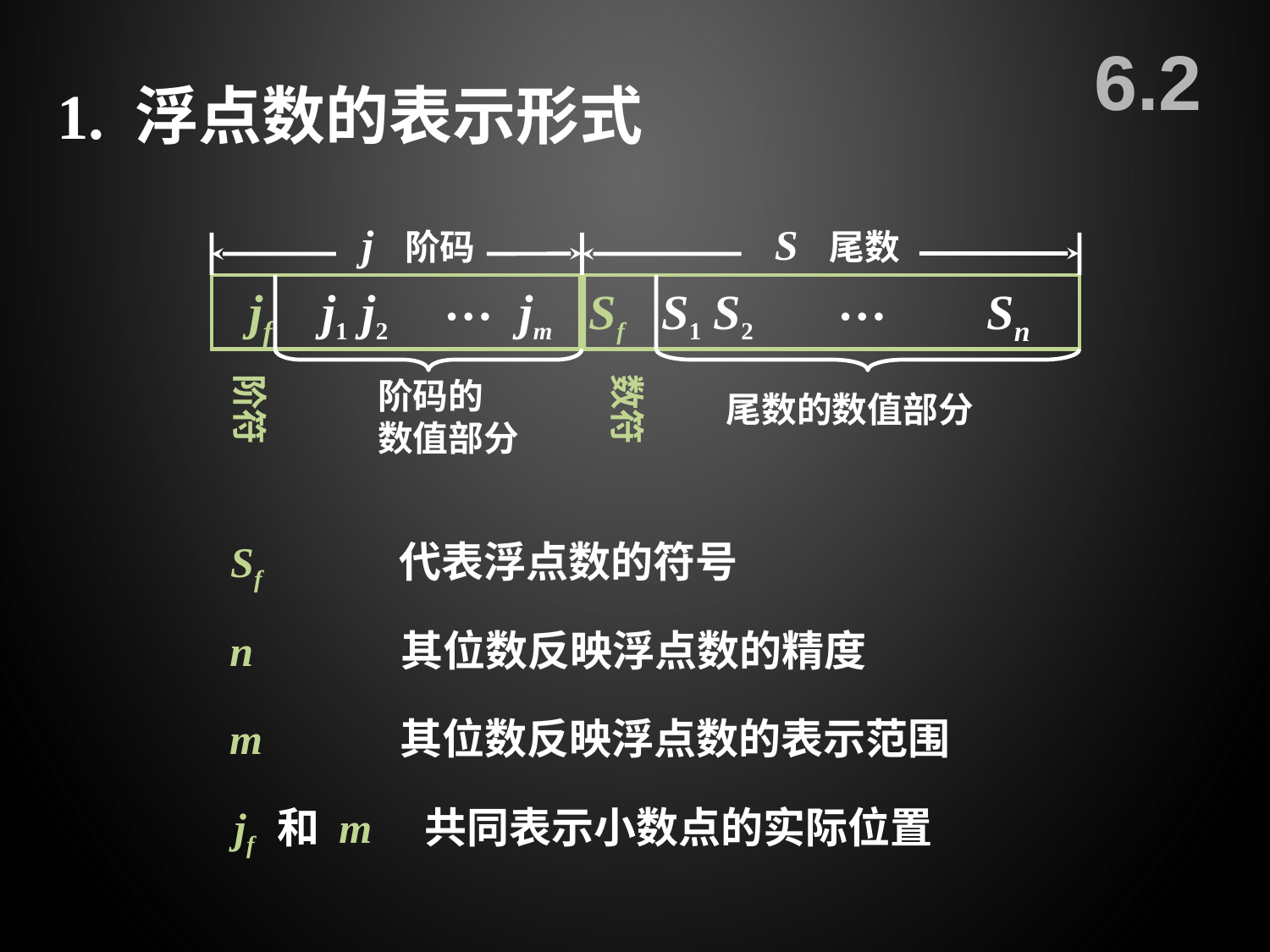

6.2
1. 浮点数的表示形式

j  阶码
S  尾数

…
…
jf    j1  j2              jm   Sf   S1  S2                   Sn

阶符
数符
阶码的
数值部分
尾数的数值部分
Sf            代表浮点数的符号
n             其位数反映浮点数的精度
m            其位数反映浮点数的表示范围
jf  和 m    共同表示小数点的实际位置